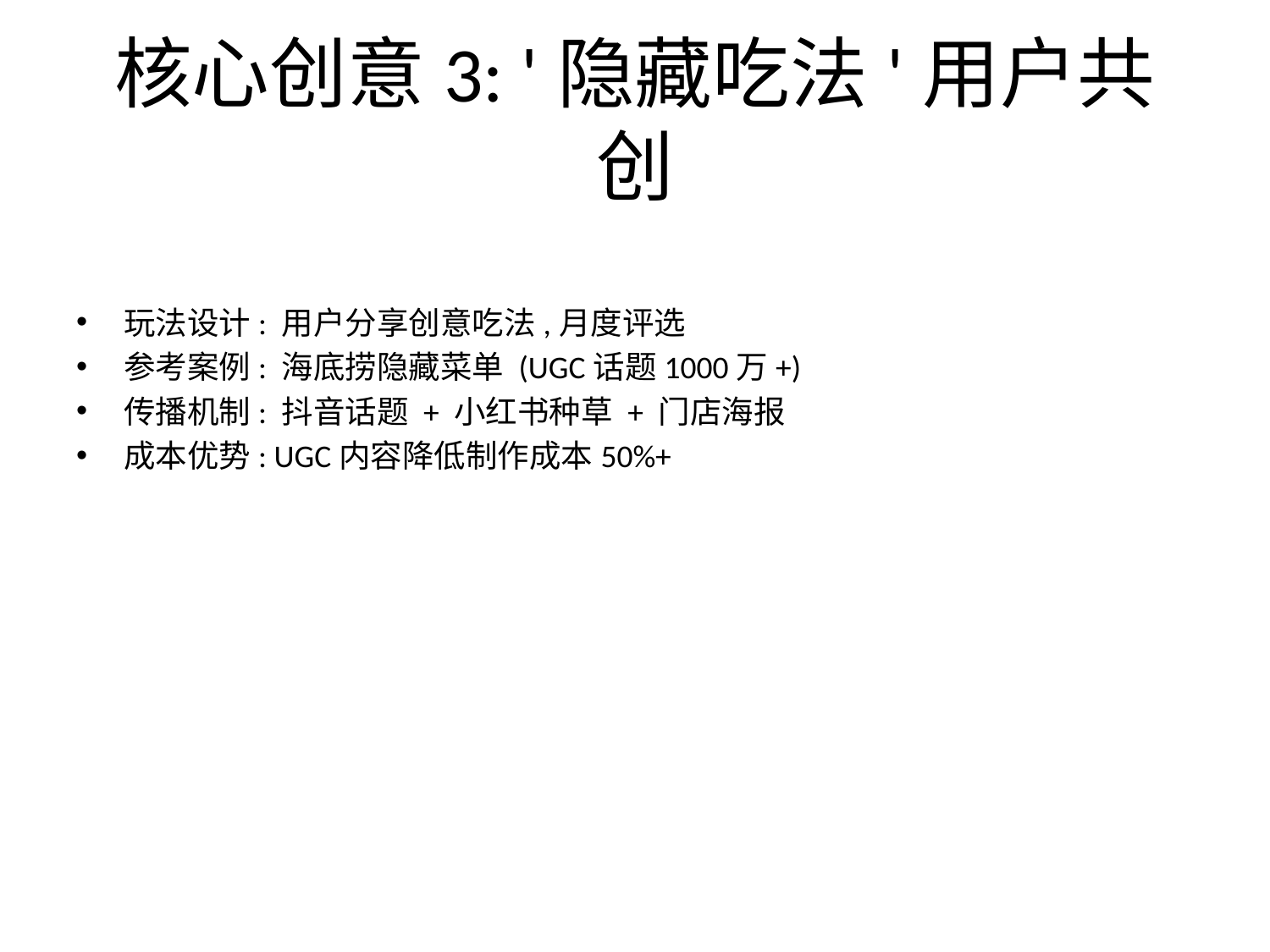

# 核心创意3: '隐藏吃法'用户共创

玩法设计: 用户分享创意吃法,月度评选
参考案例: 海底捞隐藏菜单 (UGC话题1000万+)
传播机制: 抖音话题 + 小红书种草 + 门店海报
成本优势: UGC内容降低制作成本50%+